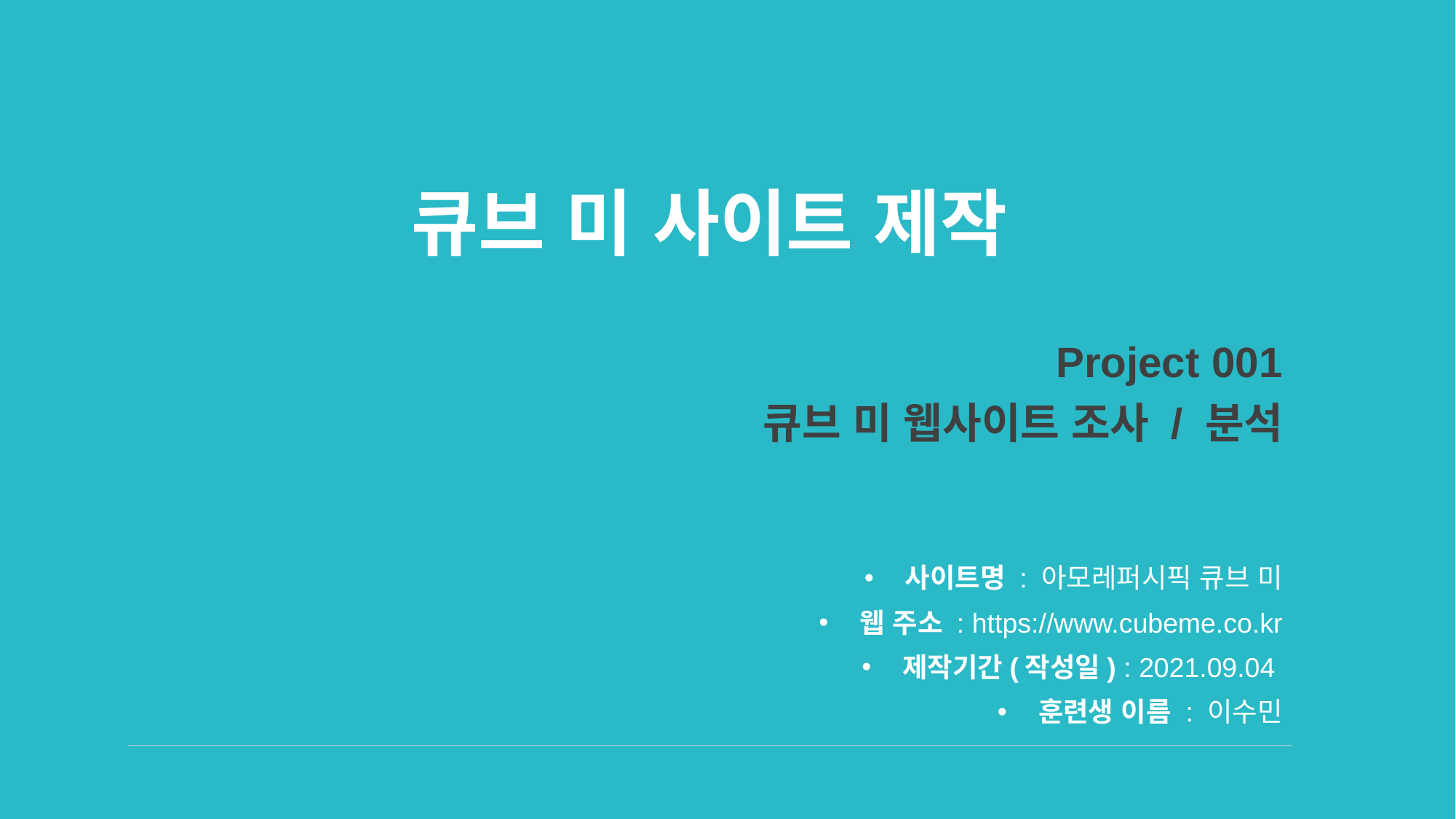

# 큐브 미 사이트 제작
Project 001
큐브 미 웹사이트 조사 / 분석
사이트명 : 아모레퍼시픽 큐브 미
웹 주소 : https://www.cubeme.co.kr
제작기간(작성일) : 2021.09.04
훈련생 이름 : 이수민